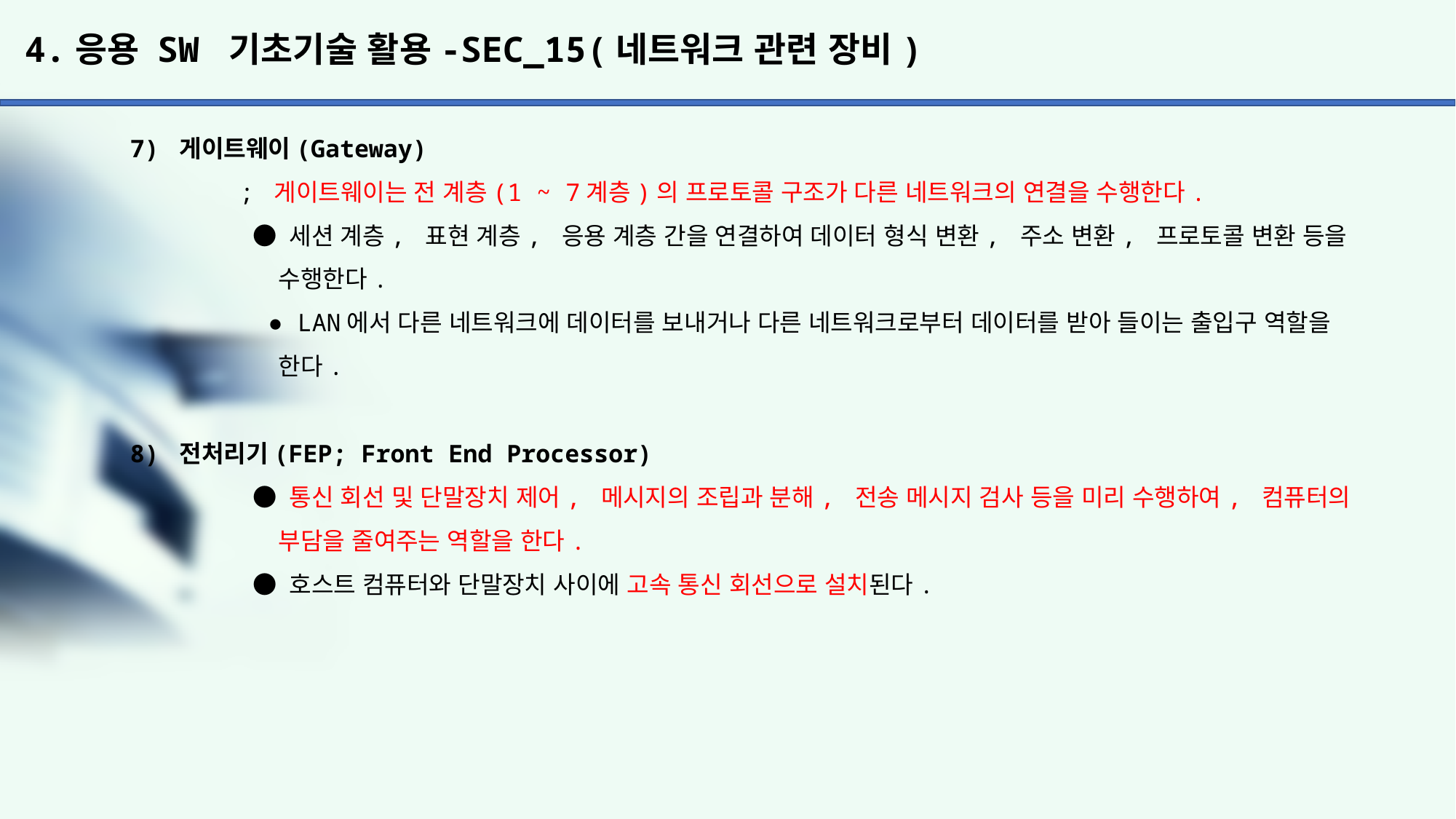

# 4.응용 SW 기초기술 활용-SEC_15(네트워크 관련 장비)
7) 게이트웨이(Gateway)
	; 게이트웨이는 전 계층(1 ~ 7계층)의 프로토콜 구조가 다른 네트워크의 연결을 수행한다.
	  ● 세션 계층, 표현 계층, 응용 계층 간을 연결하여 데이터 형식 변환, 주소 변환, 프로토콜 변환 등을
	     수행한다.
	  ● LAN에서 다른 네트워크에 데이터를 보내거나 다른 네트워크로부터 데이터를 받아 들이는 출입구 역할을
	     한다.

8) 전처리기(FEP; Front End Processor)
	  ● 통신 회선 및 단말장치 제어, 메시지의 조립과 분해, 전송 메시지 검사 등을 미리 수행하여, 컴퓨터의
	     부담을 줄여주는 역할을 한다.
	  ● 호스트 컴퓨터와 단말장치 사이에 고속 통신 회선으로 설치된다.